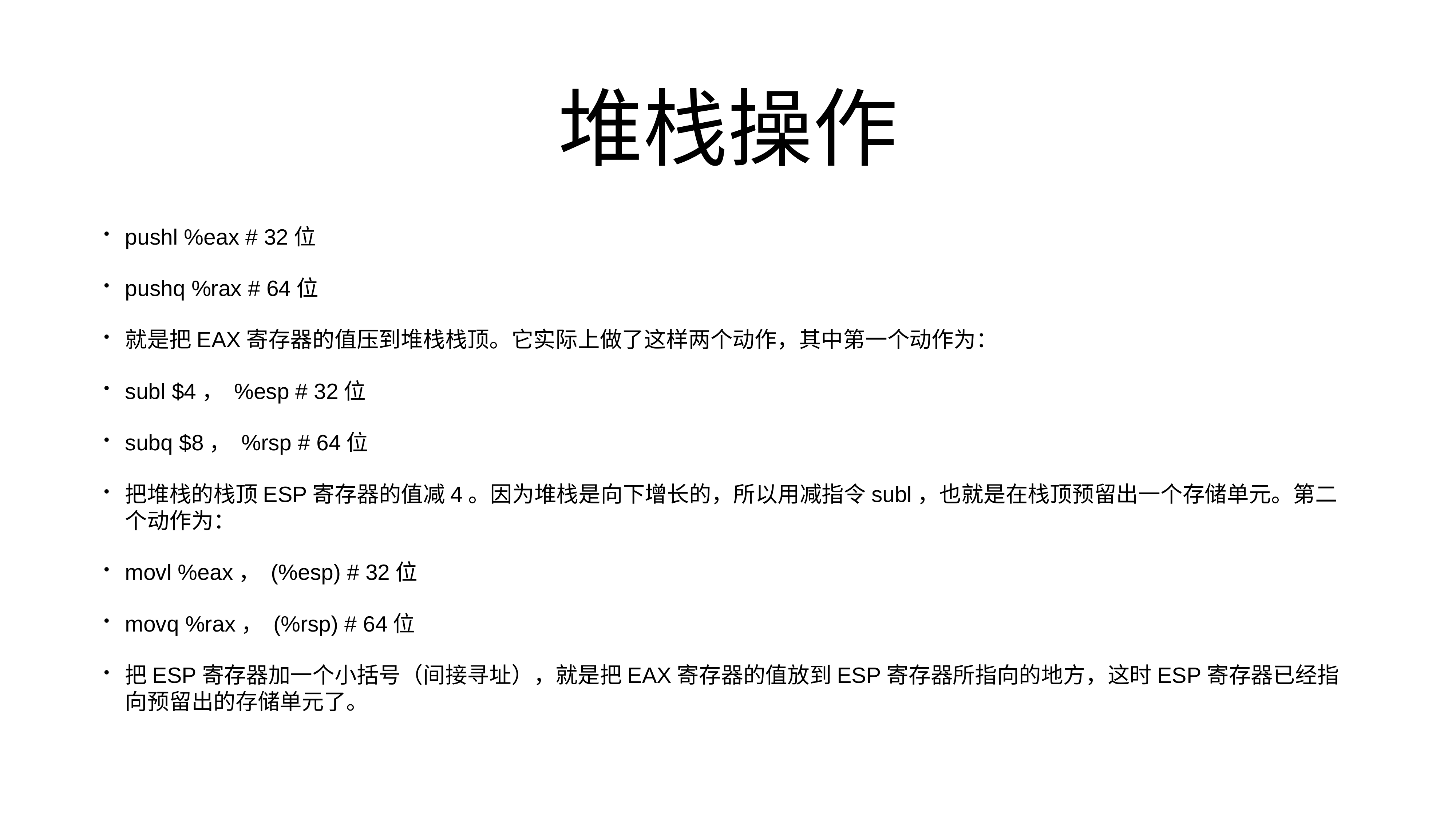

# 堆栈操作
pushl %eax # 32位
pushq %rax # 64位
就是把EAX寄存器的值压到堆栈栈顶。它实际上做了这样两个动作，其中第一个动作为：
subl $4， %esp # 32位
subq $8， %rsp # 64位
把堆栈的栈顶ESP寄存器的值减4。因为堆栈是向下增长的，所以用减指令subl，也就是在栈顶预留出一个存储单元。第二个动作为：
movl %eax， (%esp) # 32位
movq %rax， (%rsp) # 64位
把ESP寄存器加一个小括号（间接寻址），就是把EAX寄存器的值放到ESP寄存器所指向的地方，这时ESP寄存器已经指向预留出的存储单元了。